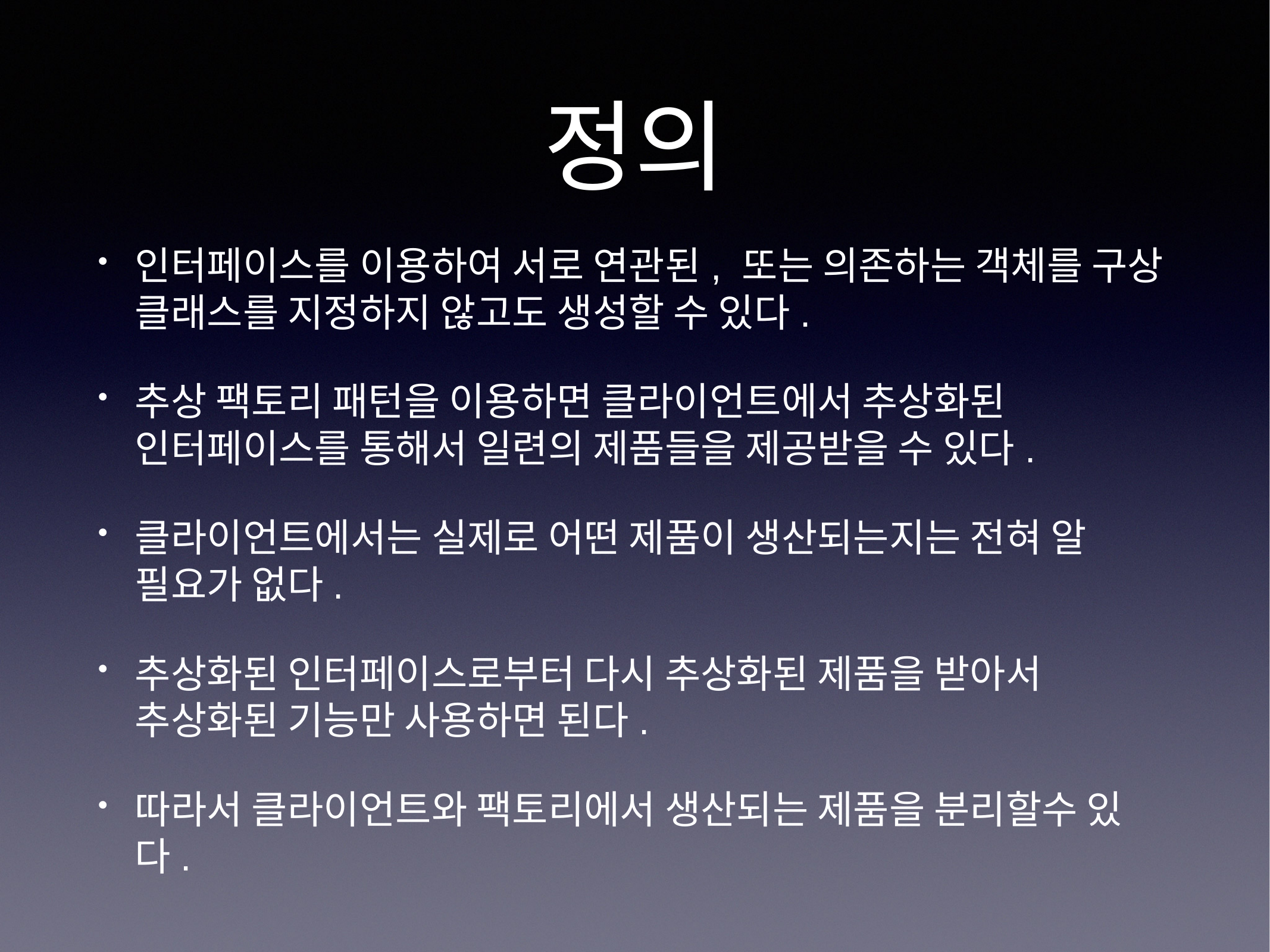

# 정의
인터페이스를 이용하여 서로 연관된, 또는 의존하는 객체를 구상 클래스를 지정하지 않고도 생성할 수 있다.
추상 팩토리 패턴을 이용하면 클라이언트에서 추상화된 인터페이스를 통해서 일련의 제품들을 제공받을 수 있다.
클라이언트에서는 실제로 어떤 제품이 생산되는지는 전혀 알 필요가 없다.
추상화된 인터페이스로부터 다시 추상화된 제품을 받아서 추상화된 기능만 사용하면 된다.
따라서 클라이언트와 팩토리에서 생산되는 제품을 분리할수 있다.